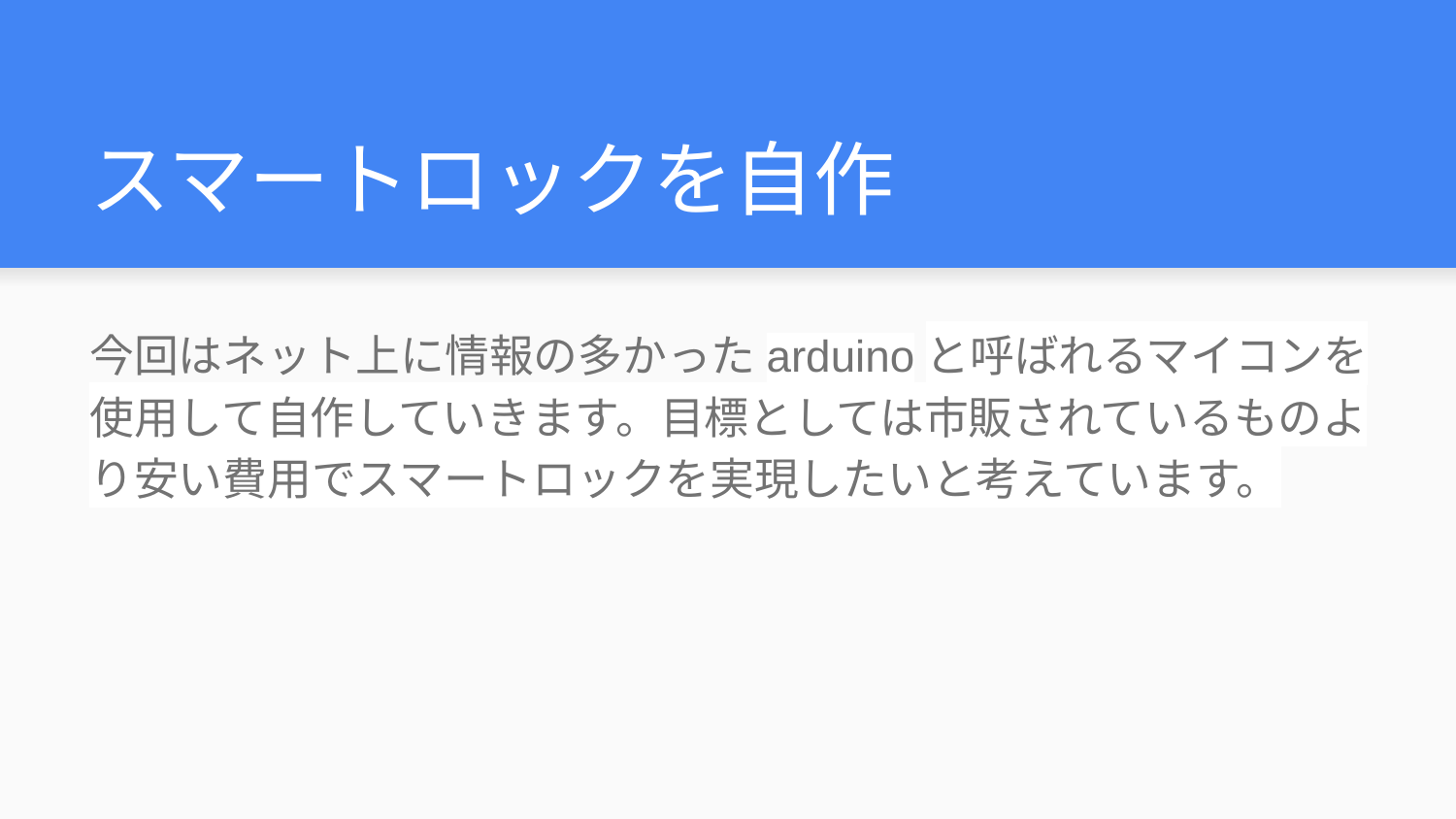

# スマートロックを自作
今回はネット上に情報の多かったarduinoと呼ばれるマイコンを使用して自作していきます。目標としては市販されているものより安い費用でスマートロックを実現したいと考えています。